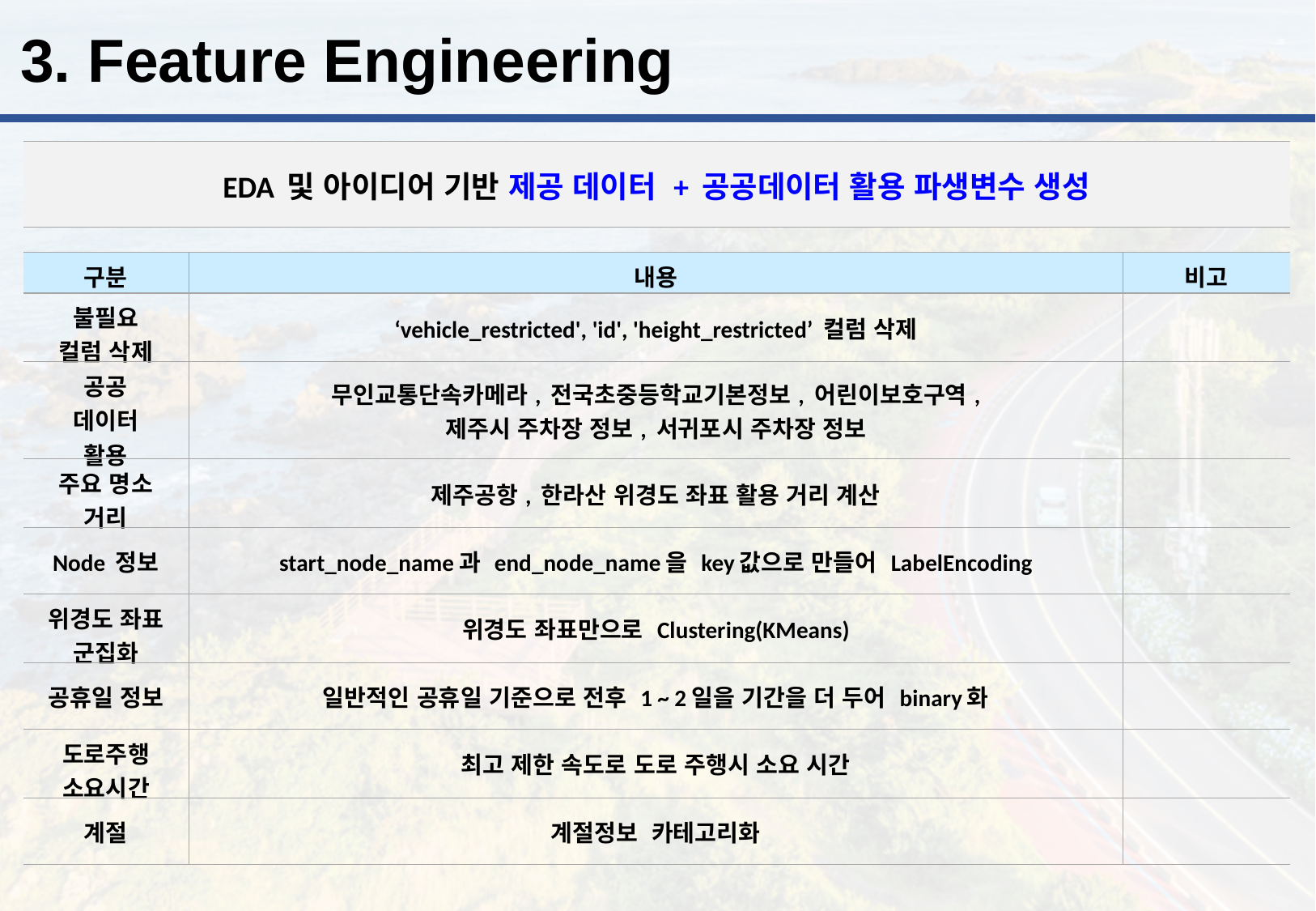

3. Feature Engineering
| EDA 및 아이디어 기반 제공 데이터 + 공공데이터 활용 파생변수 생성 |
| --- |
| 구분 | 내용 | 비고 |
| --- | --- | --- |
| 불필요 컬럼 삭제 | ‘vehicle\_restricted', 'id', 'height\_restricted’ 컬럼 삭제 |  |
| 공공 데이터 활용 | 무인교통단속카메라, 전국초중등학교기본정보, 어린이보호구역, 제주시 주차장 정보, 서귀포시 주차장 정보 |  |
| 주요 명소 거리 | 제주공항, 한라산 위경도 좌표 활용 거리 계산 |  |
| Node 정보 | start\_node\_name과 end\_node\_name을 key값으로 만들어 LabelEncoding |  |
| 위경도 좌표 군집화 | 위경도 좌표만으로 Clustering(KMeans) |  |
| 공휴일 정보 | 일반적인 공휴일 기준으로 전후 1 ~ 2일을 기간을 더 두어 binary화 |  |
| 도로주행 소요시간 | 최고 제한 속도로 도로 주행시 소요 시간 |  |
| 계절 | 계절정보 카테고리화 |  |